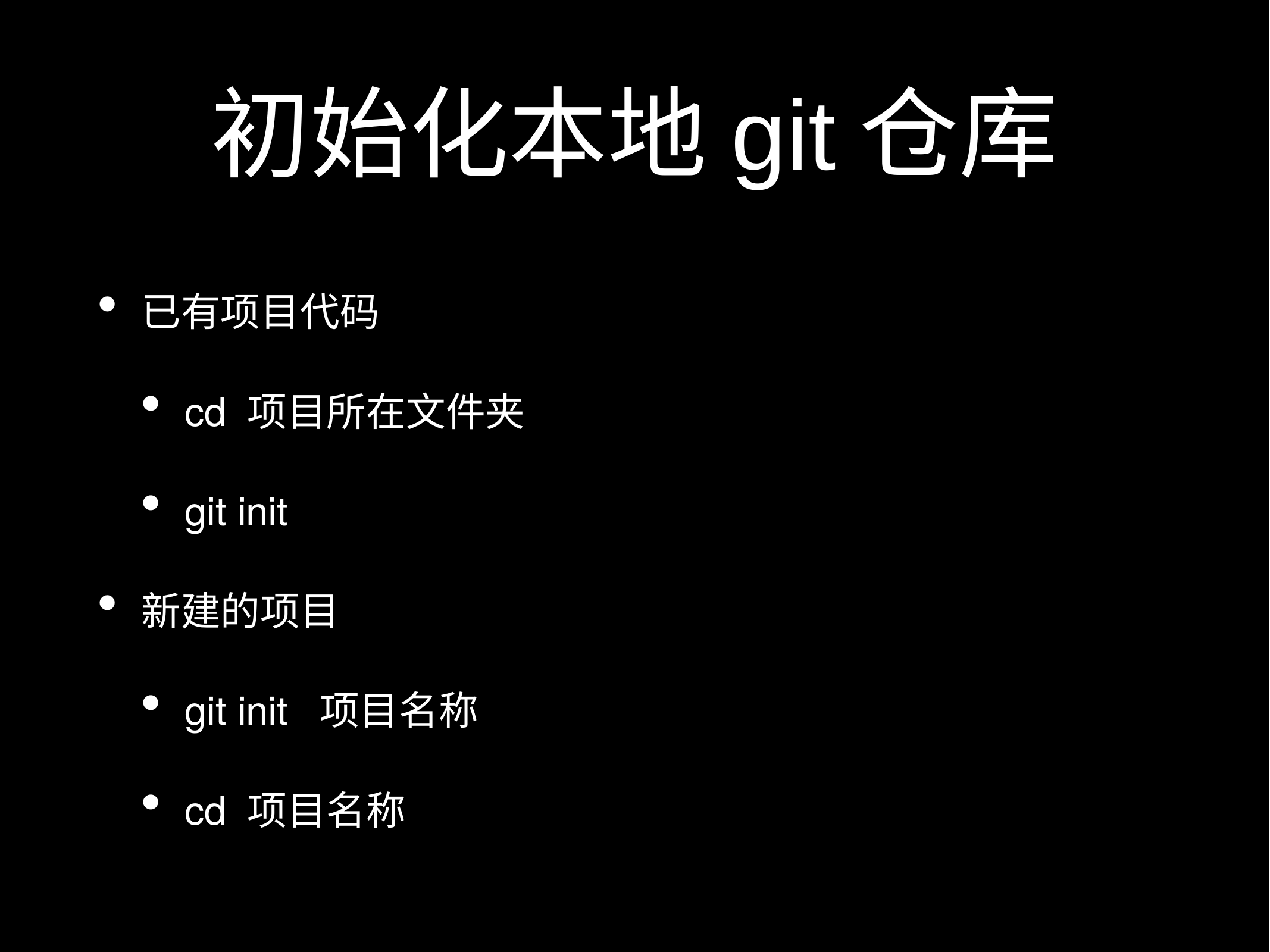

# 初始化本地git仓库
已有项目代码
cd 项目所在文件夹
git init
新建的项目
git init  项目名称
cd 项目名称